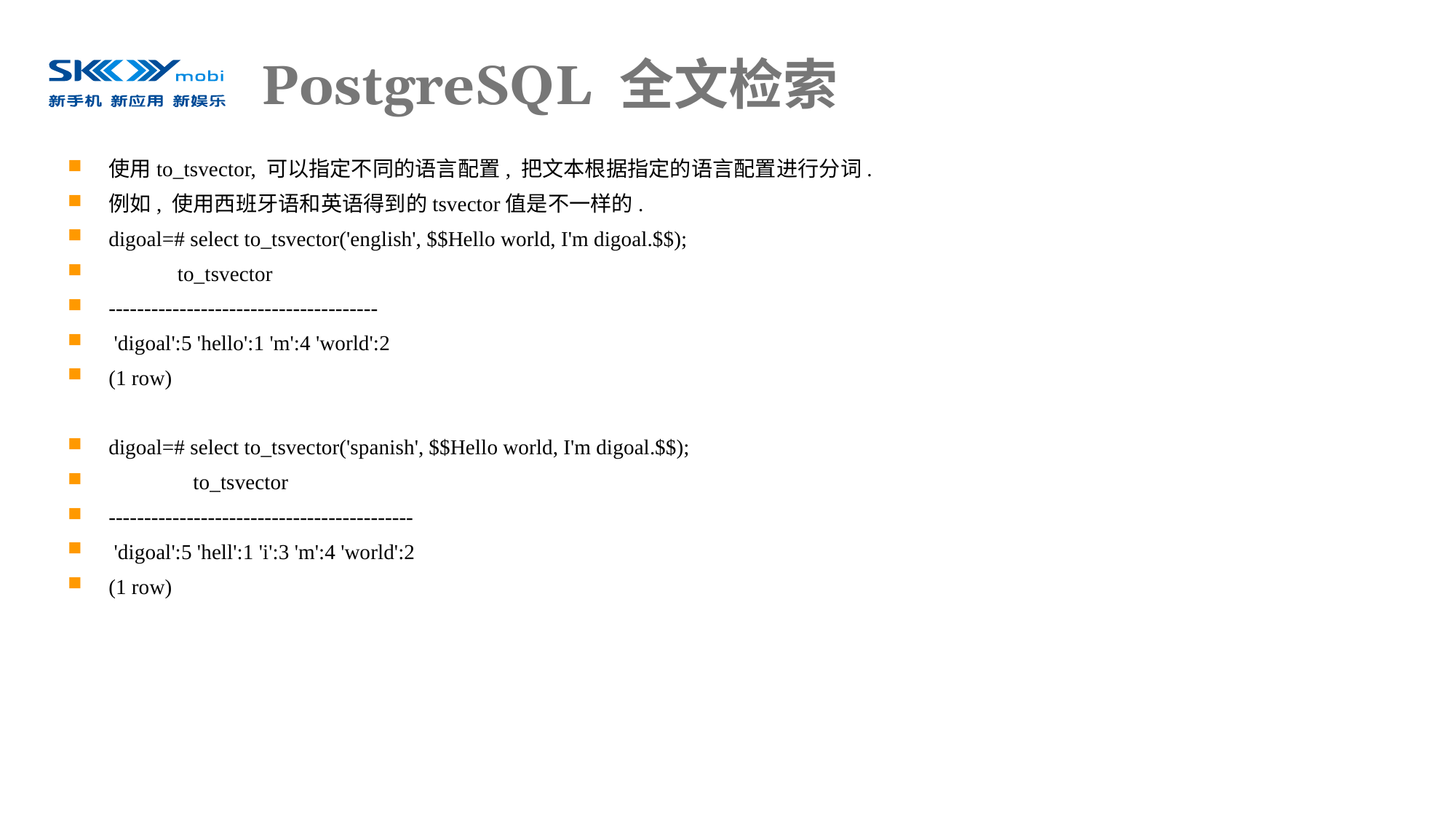

# PostgreSQL 全文检索
使用to_tsvector, 可以指定不同的语言配置, 把文本根据指定的语言配置进行分词.
例如, 使用西班牙语和英语得到的tsvector值是不一样的.
digoal=# select to_tsvector('english', $$Hello world, I'm digoal.$$);
             to_tsvector
--------------------------------------
 'digoal':5 'hello':1 'm':4 'world':2
(1 row)

digoal=# select to_tsvector('spanish', $$Hello world, I'm digoal.$$);
                to_tsvector
-------------------------------------------
 'digoal':5 'hell':1 'i':3 'm':4 'world':2
(1 row)